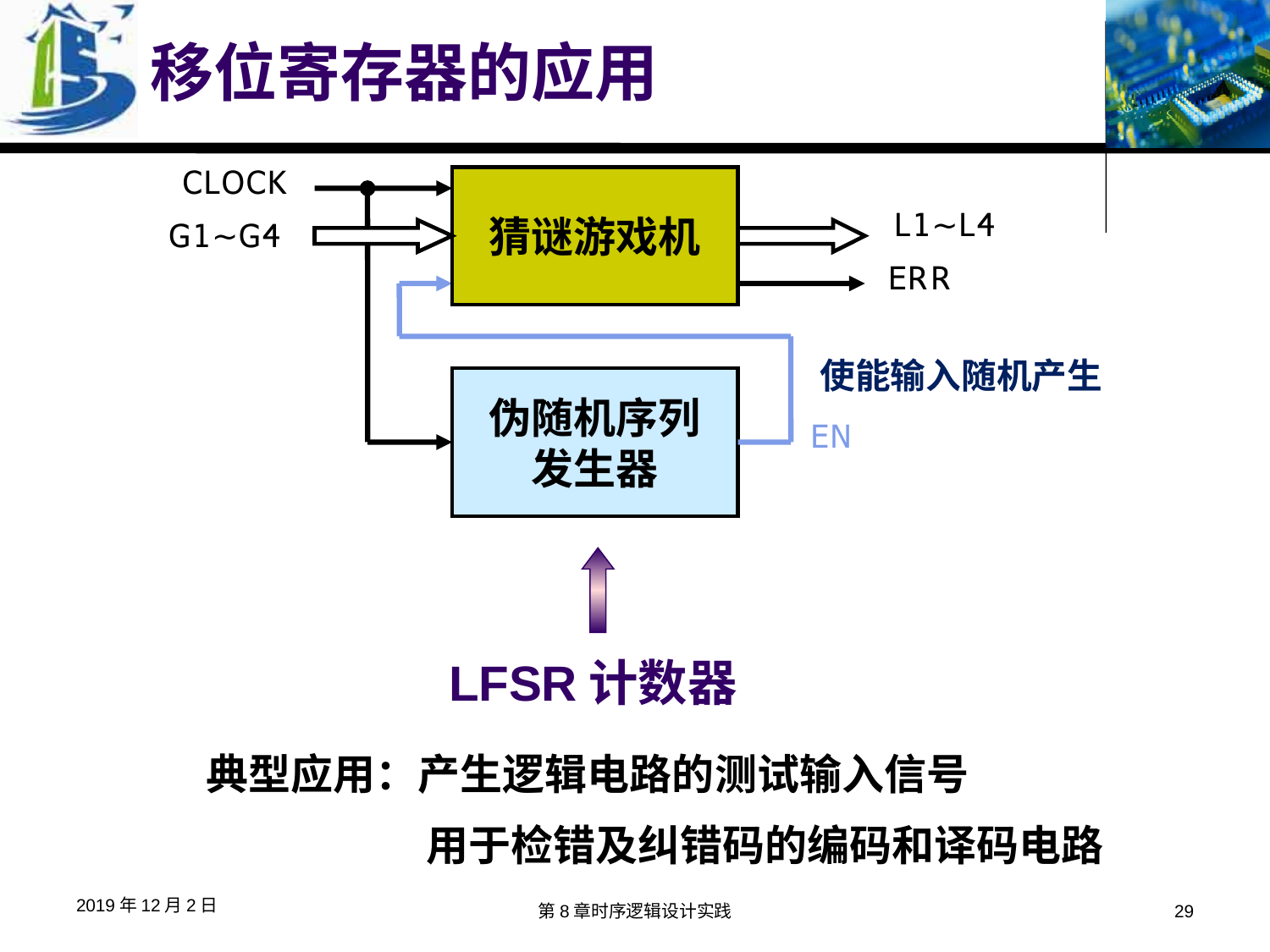

移位寄存器的应用
CLOCK
猜谜游戏机

L1~L4
G1~G4

ERR

伪随机序列
发生器

EN
使能输入随机产生

LFSR计数器
典型应用：产生逻辑电路的测试输入信号
                      用于检错及纠错码的编码和译码电路
2019年12月2日
第8章时序逻辑设计实践
29